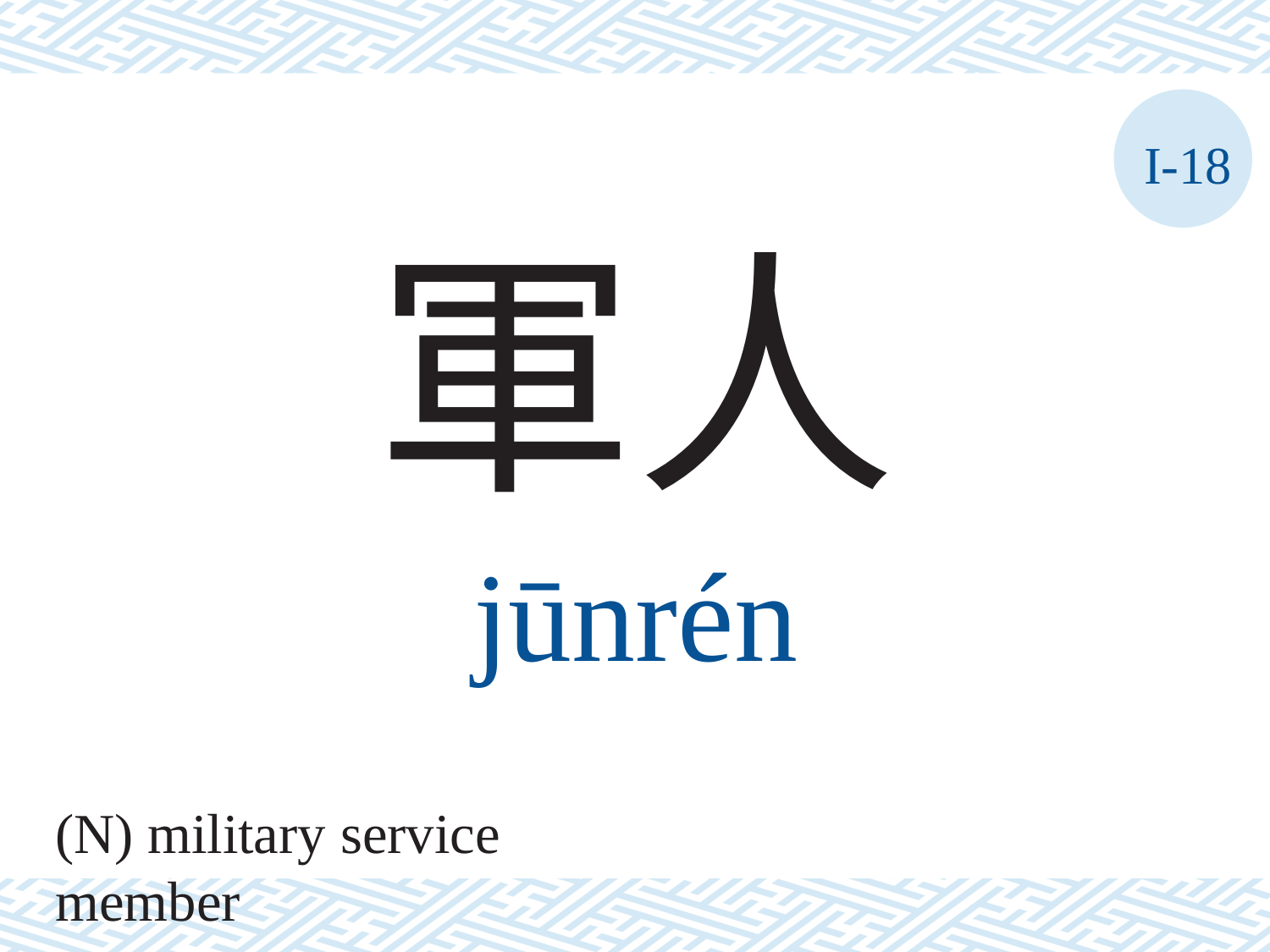

I-18
軍人
jūnrén
(N) military service member